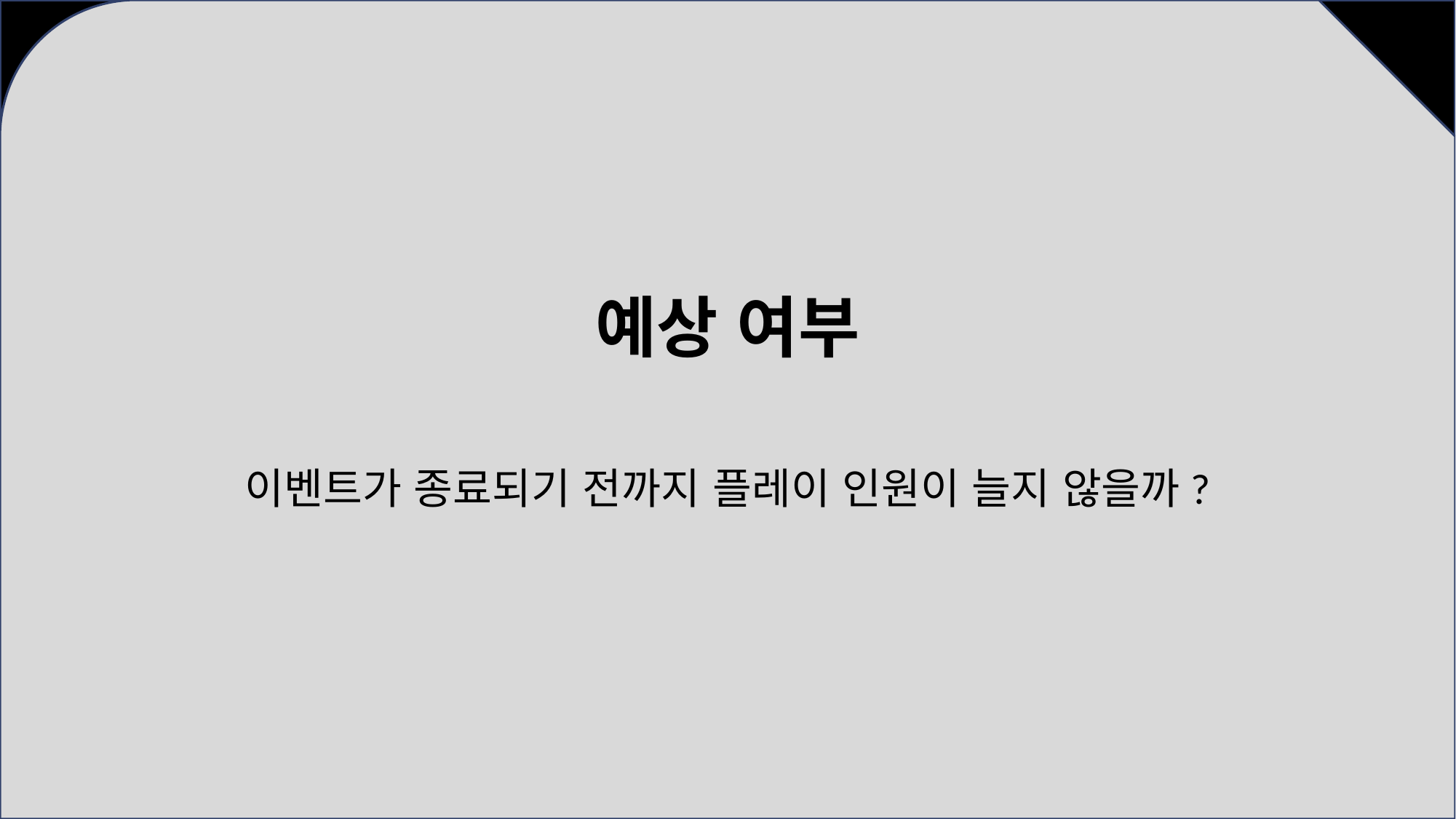

# 예상 여부
이벤트가 종료되기 전까지 플레이 인원이 늘지 않을까?